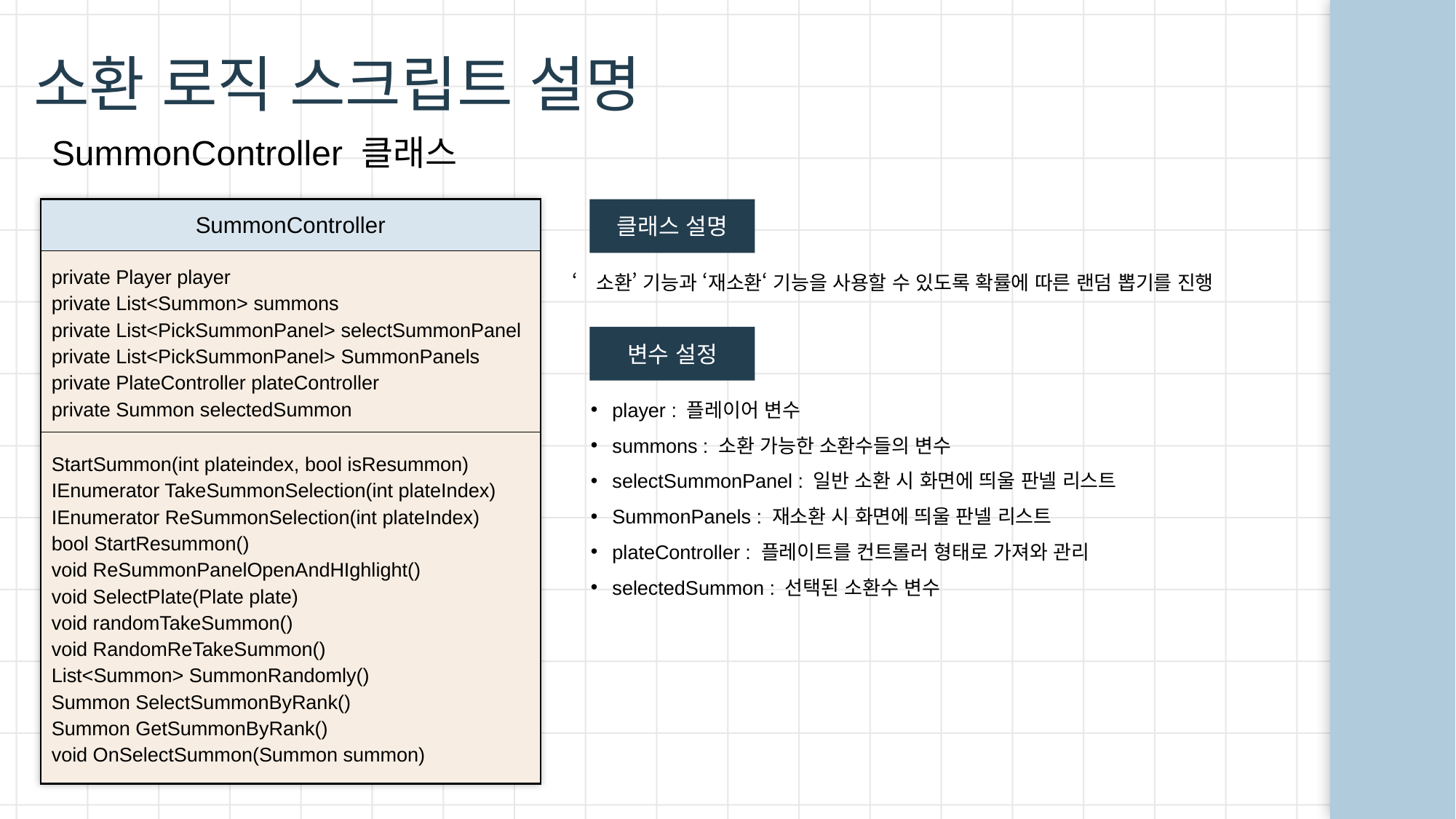

소환 로직 스크립트 설명
SummonController 클래스
| SummonController |
| --- |
| private Player player private List<Summon> summons private List<PickSummonPanel> selectSummonPanel private List<PickSummonPanel> SummonPanels private PlateController plateController private Summon selectedSummon |
| StartSummon(int plateindex, bool isResummon) IEnumerator TakeSummonSelection(int plateIndex) IEnumerator ReSummonSelection(int plateIndex) bool StartResummon() void ReSummonPanelOpenAndHIghlight() void SelectPlate(Plate plate) void randomTakeSummon() void RandomReTakeSummon() List<Summon> SummonRandomly() Summon SelectSummonByRank() Summon GetSummonByRank() void OnSelectSummon(Summon summon) |
클래스 설명
‘소환’ 기능과 ‘재소환‘ 기능을 사용할 수 있도록 확률에 따른 랜덤 뽑기를 진행
변수 설정
player : 플레이어 변수
summons : 소환 가능한 소환수들의 변수
selectSummonPanel : 일반 소환 시 화면에 띄울 판넬 리스트
SummonPanels : 재소환 시 화면에 띄울 판넬 리스트
plateController : 플레이트를 컨트롤러 형태로 가져와 관리
selectedSummon : 선택된 소환수 변수